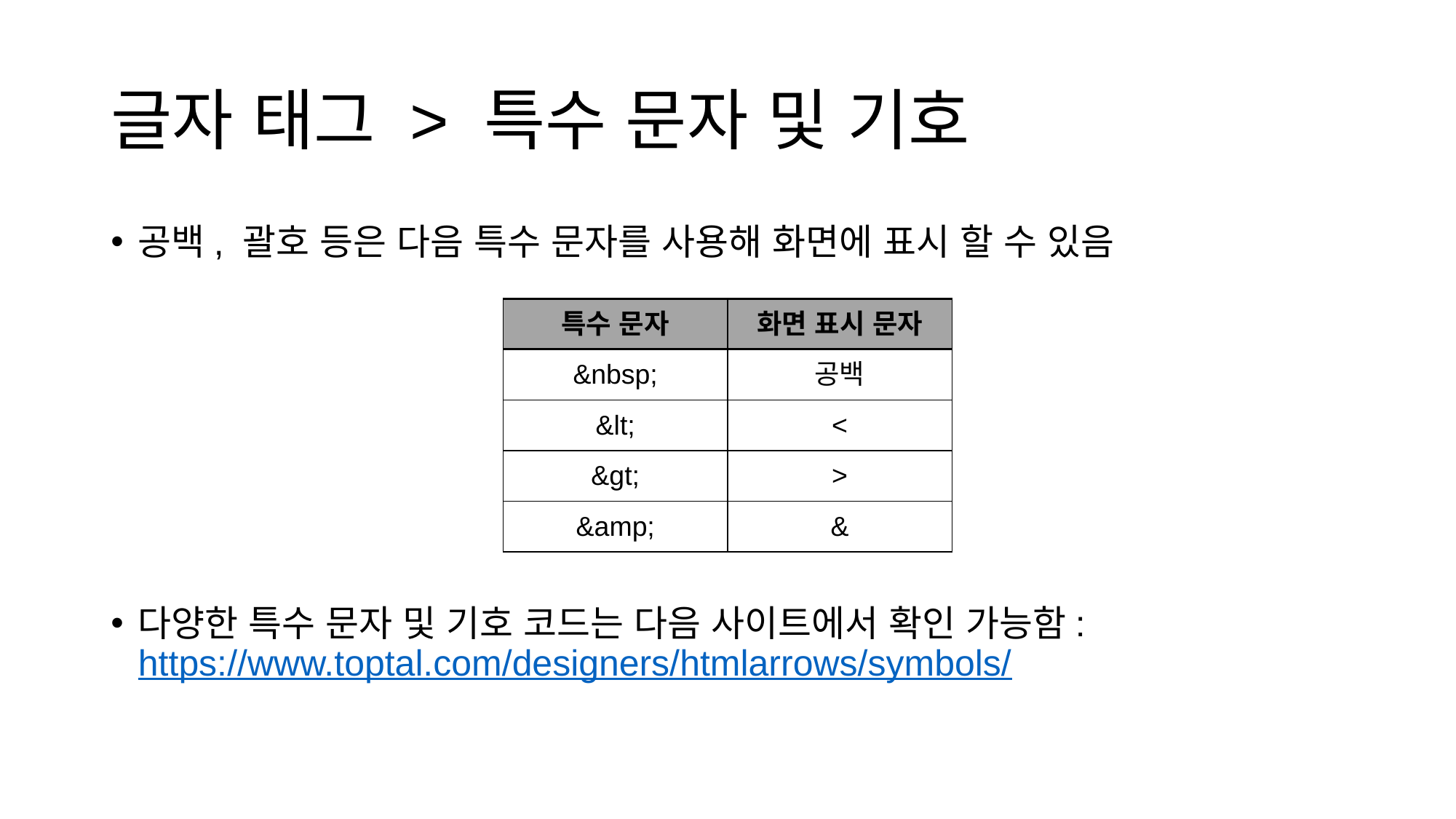

# 글자 태그 > 특수 문자 및 기호
공백, 괄호 등은 다음 특수 문자를 사용해 화면에 표시 할 수 있음

다양한 특수 문자 및 기호 코드는 다음 사이트에서 확인 가능함: https://www.toptal.com/designers/htmlarrows/symbols/

| 특수 문자 | 화면 표시 문자 |
| --- | --- |
| &nbsp; | 공백 |
| &lt; | < |
| &gt; | > |
| &amp; | & |